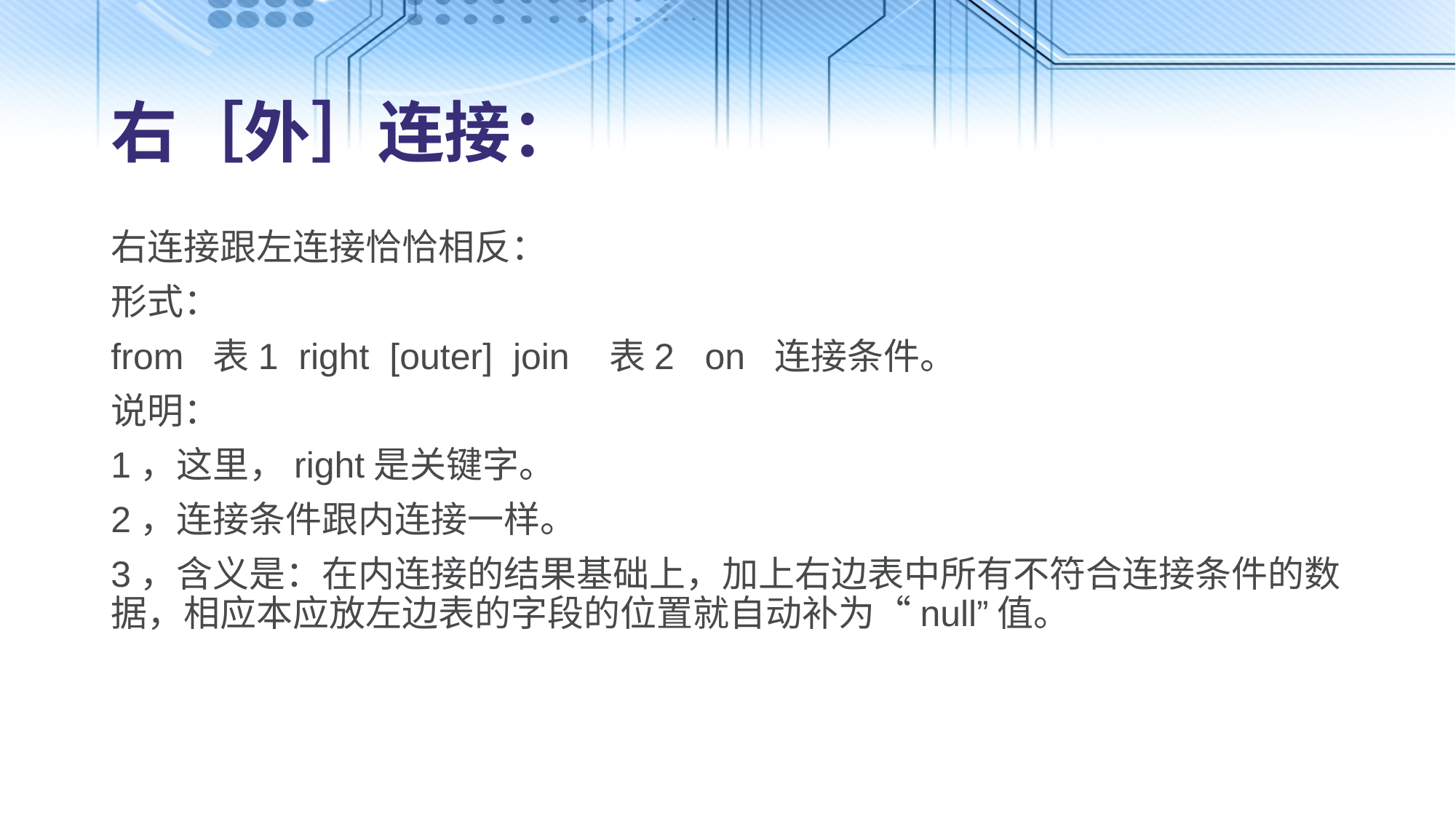

# 右［外］连接：
右连接跟左连接恰恰相反：
形式：
from  表1  right  [outer]  join   表2   on  连接条件。
说明：
1，这里，right是关键字。
2，连接条件跟内连接一样。
3，含义是：在内连接的结果基础上，加上右边表中所有不符合连接条件的数据，相应本应放左边表的字段的位置就自动补为“null”值。